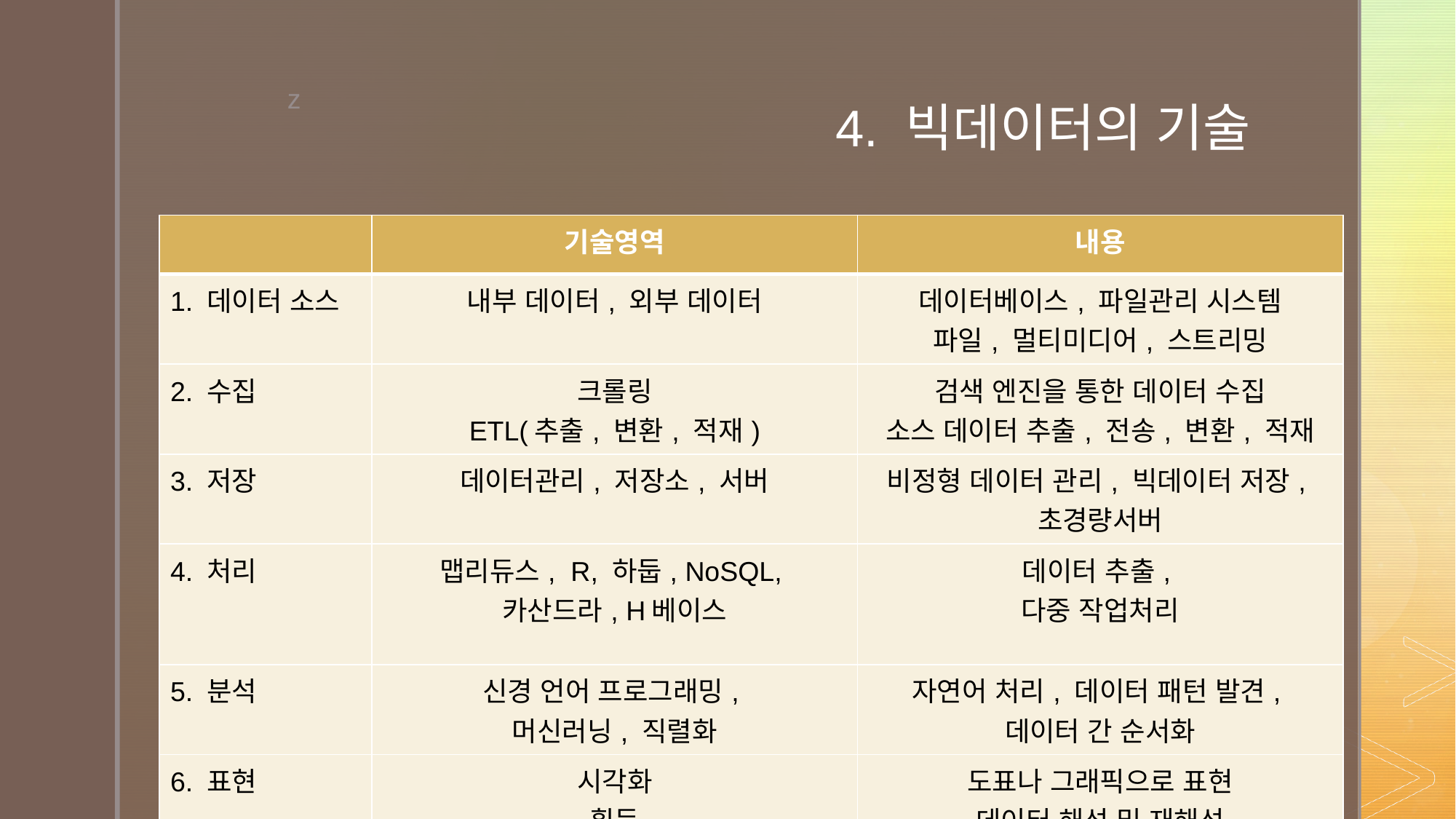

# 4. 빅데이터의 기술
|  | 기술영역 | 내용 |
| --- | --- | --- |
| 1. 데이터 소스 | 내부 데이터, 외부 데이터 | 데이터베이스, 파일관리 시스템 파일, 멀티미디어, 스트리밍 |
| 2. 수집 | 크롤링 ETL(추출, 변환, 적재) | 검색 엔진을 통한 데이터 수집 소스 데이터 추출, 전송, 변환, 적재 |
| 3. 저장 | 데이터관리, 저장소, 서버 | 비정형 데이터 관리, 빅데이터 저장, 초경량서버 |
| 4. 처리 | 맵리듀스, R, 하둡, NoSQL, 카산드라, H베이스 | 데이터 추출, 다중 작업처리 |
| 5. 분석 | 신경 언어 프로그래밍, 머신러닝, 직렬화 | 자연어 처리, 데이터 패턴 발견, 데이터 간 순서화 |
| 6. 표현 | 시각화 획득 | 도표나 그래픽으로 표현 데이터 해석 및 재해석 |